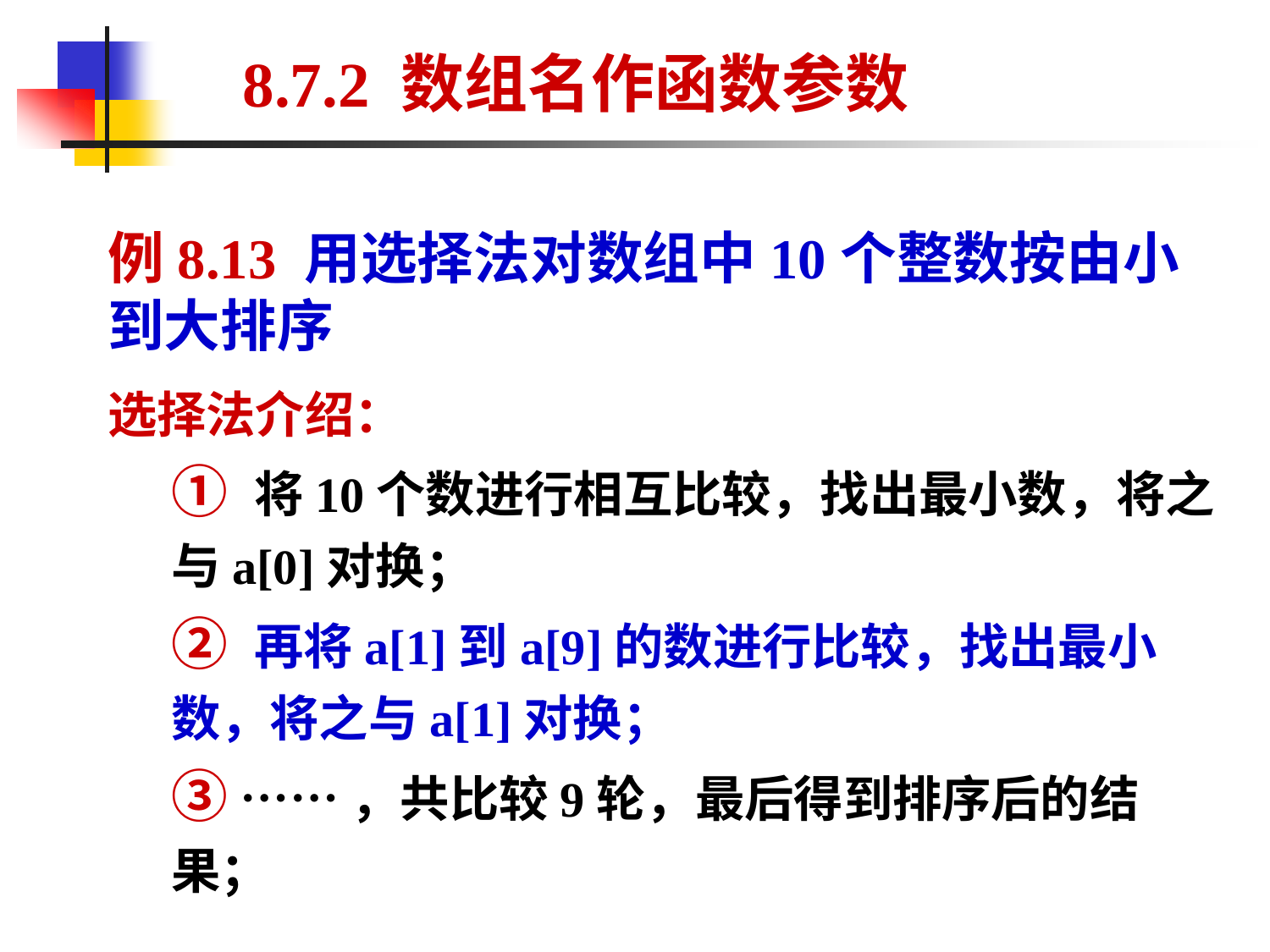

8.7.2 数组名作函数参数
例8.13 用选择法对数组中10个整数按由小到大排序

选择法介绍：
① 将10个数进行相互比较，找出最小数，将之与a[0]对换；
② 再将a[1]到a[9]的数进行比较，找出最小数，将之与a[1]对换；
③ ……，共比较9轮，最后得到排序后的结果；